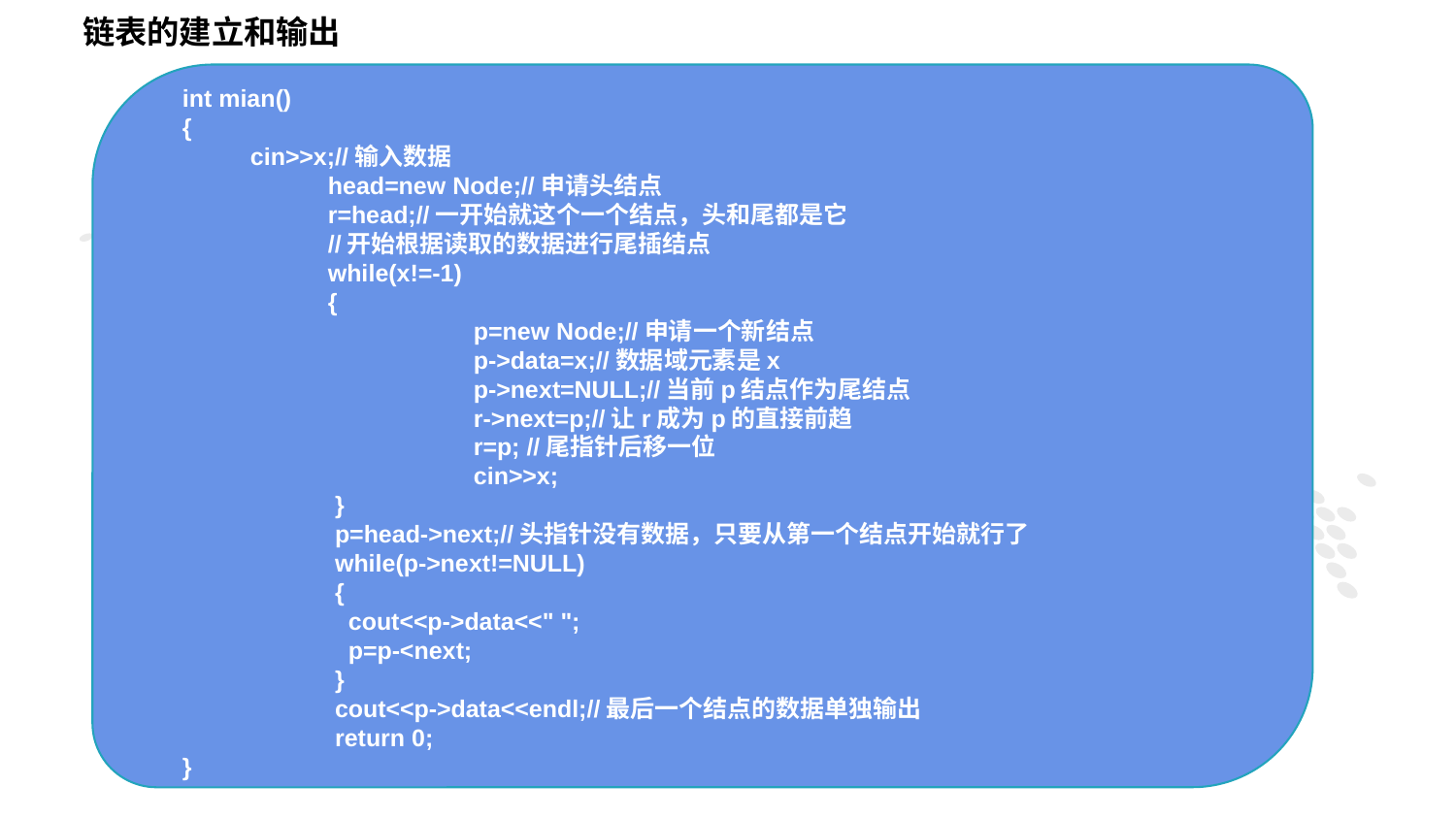

链表的建立和输出

int mian()
{
          cin>>x;//输入数据
	head=new Node;//申请头结点
	r=head;//一开始就这个一个结点，头和尾都是它
	//开始根据读取的数据进行尾插结点
	while(x!=-1)
	{
		p=new Node;//申请一个新结点
		p->data=x;//数据域元素是x
		p->next=NULL;//当前p结点作为尾结点
		r->next=p;//让r成为p的直接前趋
		r=p; //尾指针后移一位
		cin>>x;
	 }
	 p=head->next;//头指针没有数据，只要从第一个结点开始就行了
	 while(p->next!=NULL)
	 {
	   cout<<p->data<<" ";
	   p=p-<next;
	 }
	 cout<<p->data<<endl;//最后一个结点的数据单独输出
	 return 0;
}
1
PART  ONE